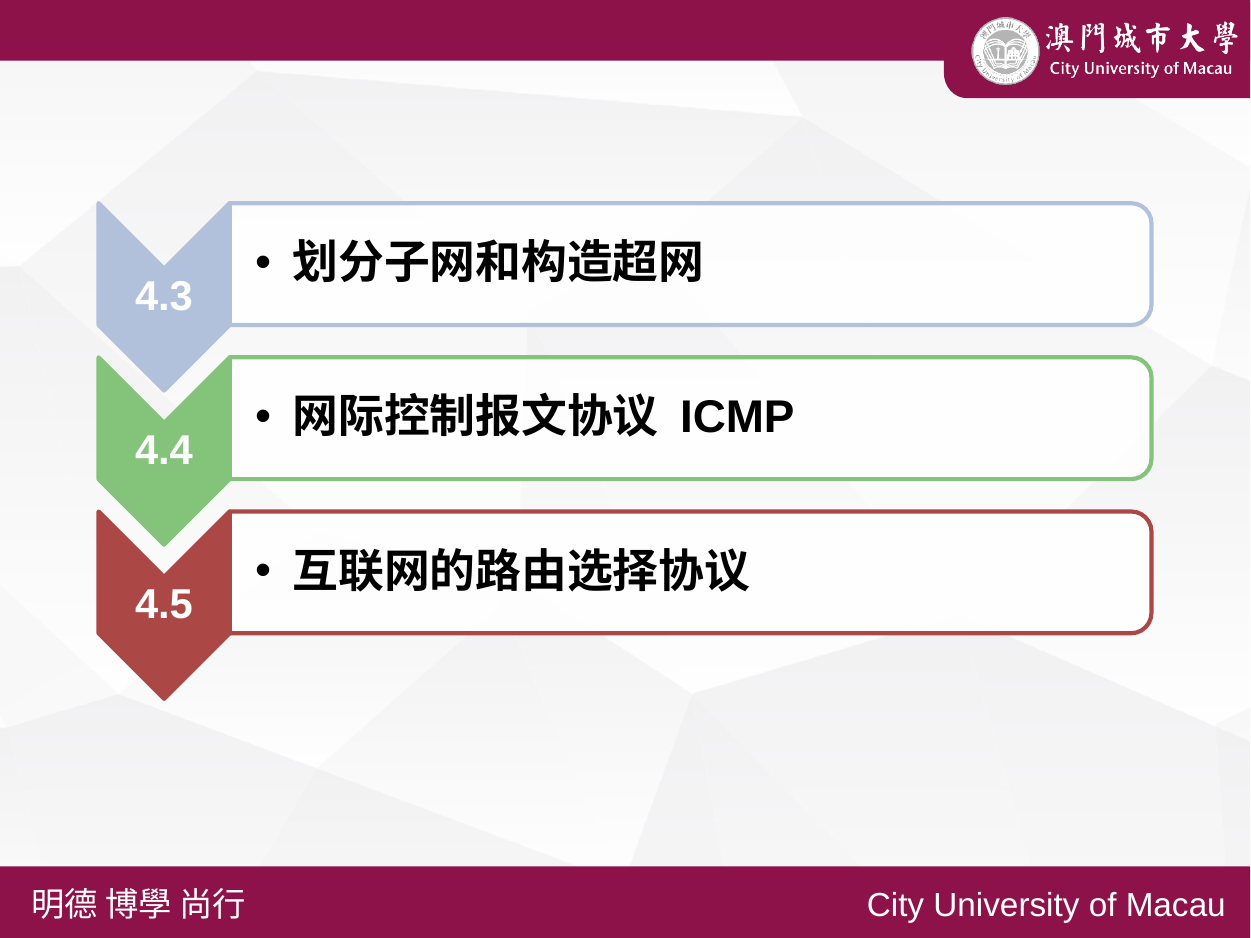

划分子网和构造超网

4.3
网际控制报文协议 ICMP

4.4
互联网的路由选择协议

4.5